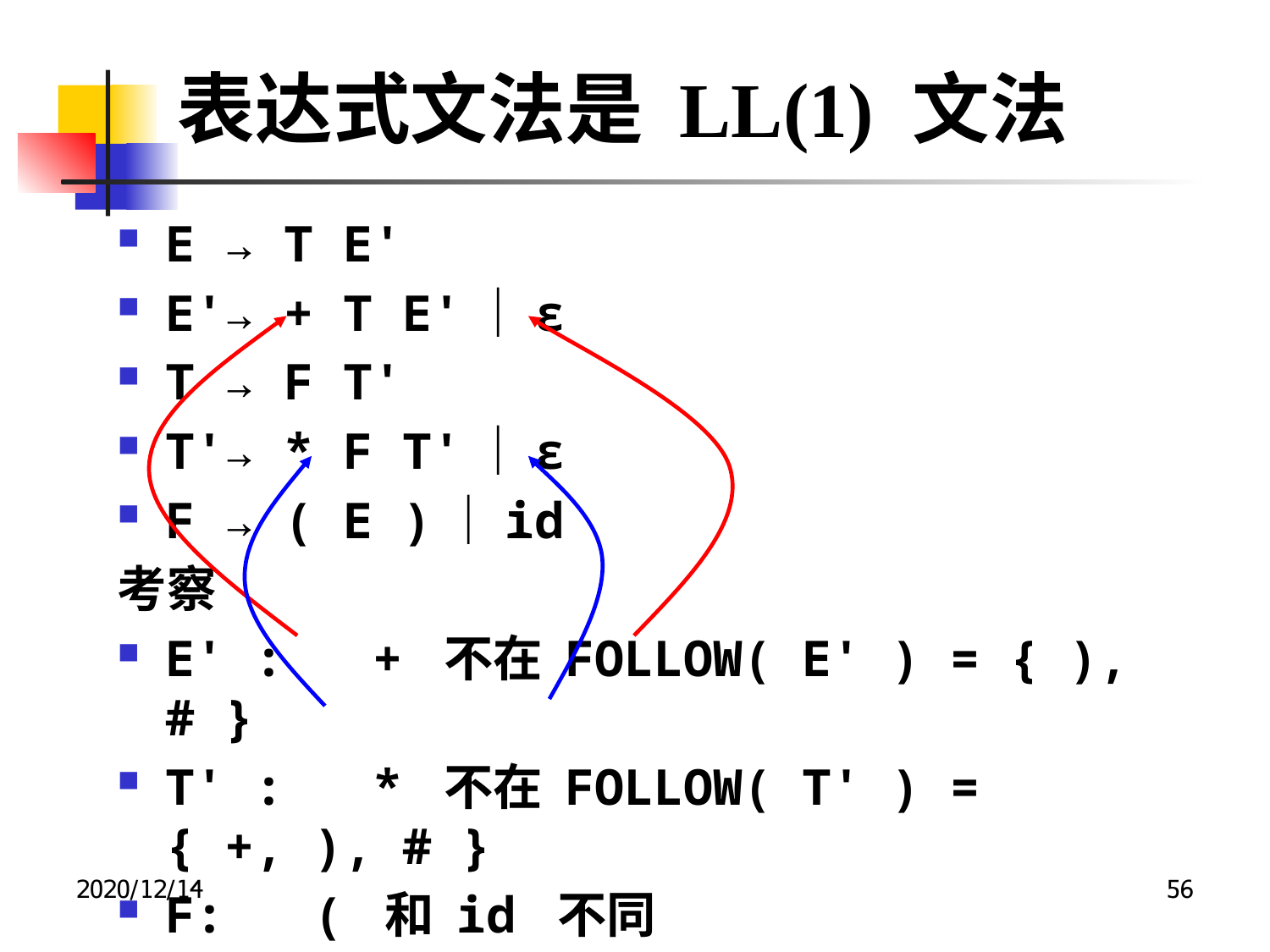

表达式文法是 LL(1) 文法
E → T E'
E'→ + T E'｜ε
T → F T'
T'→ * F T'｜ε
F → ( E )｜id
考察
E' :   + 不在 FOLLOW( E' ) = { ), # }
T' :   * 不在 FOLLOW( T' ) = { +, ), # }
F:   ( 和 id 不同

2020/12/14
56